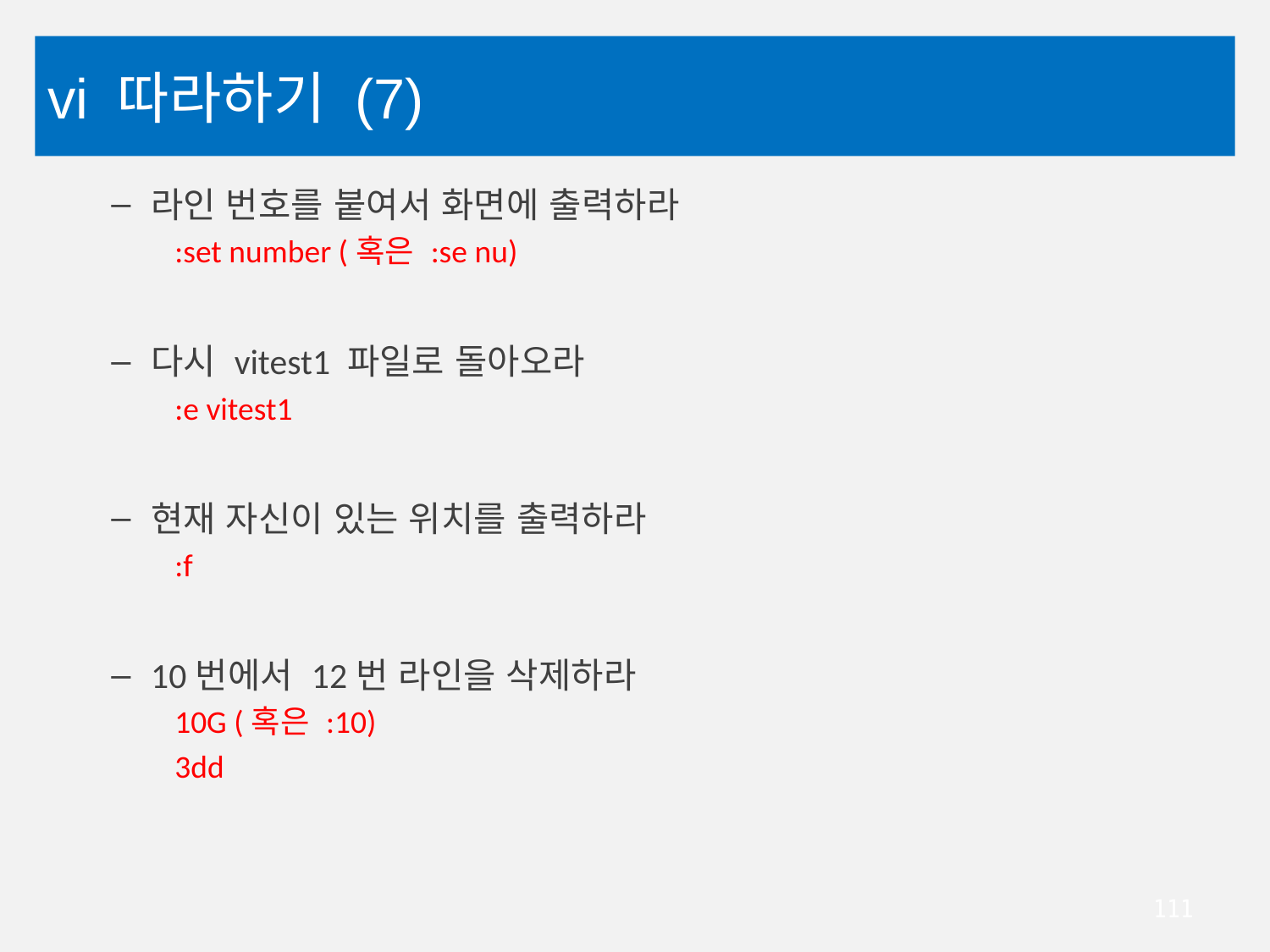

# vi 따라하기 (7)
라인 번호를 붙여서 화면에 출력하라
:set number (혹은 :se nu)

다시 vitest1 파일로 돌아오라
:e vitest1

현재 자신이 있는 위치를 출력하라
:f

10번에서 12번 라인을 삭제하라
10G (혹은 :10)
3dd
111